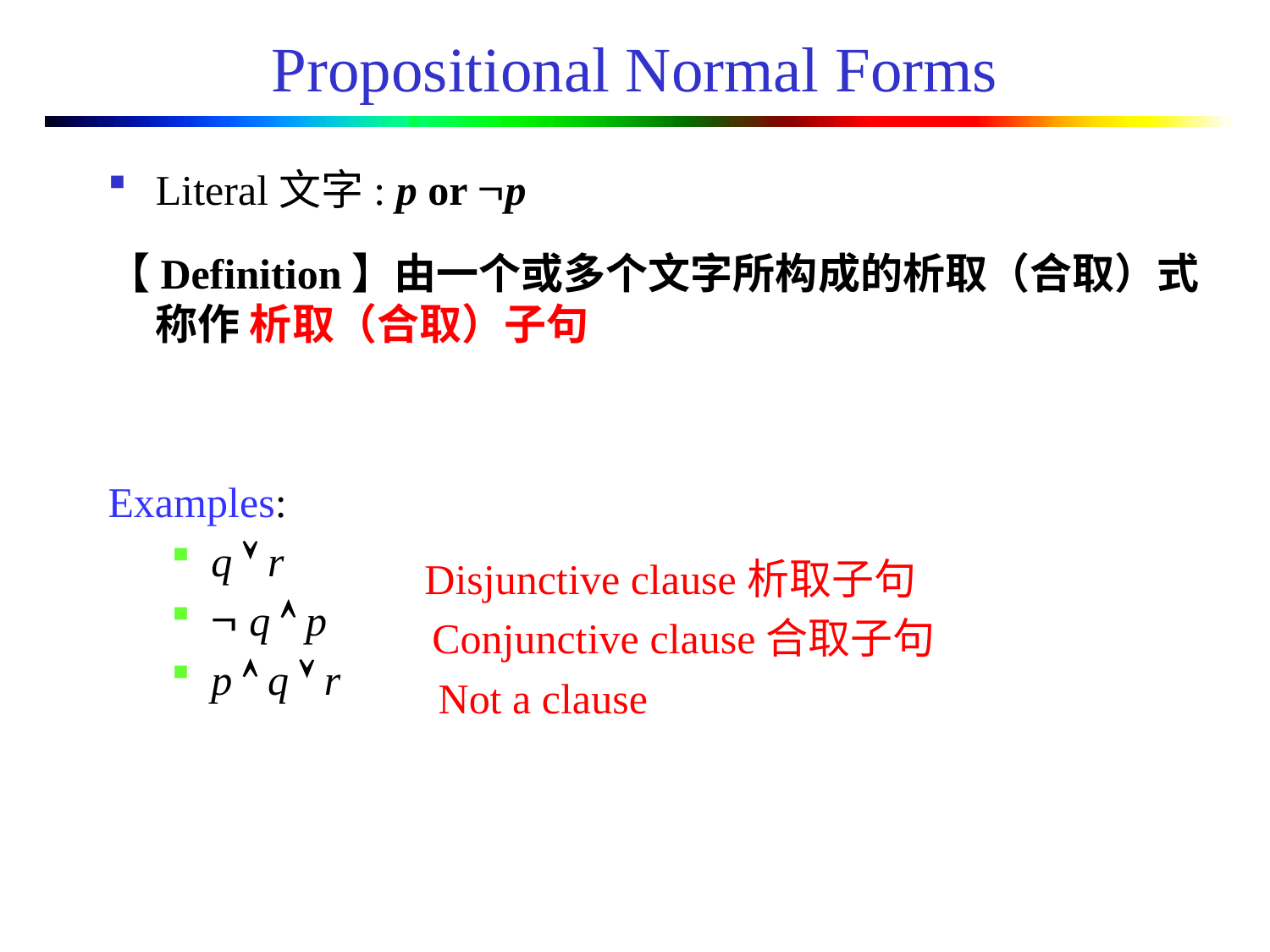

# Propositional Normal Forms
Literal文字: p or ¬p

【Definition】由一个或多个文字所构成的析取（合取）式称作 析取（合取）子句

Examples:
q ∨ r
¬ q ∧ p
p ∧ q ∨ r

Disjunctive clause析取子句
Conjunctive clause合取子句
Not a clause